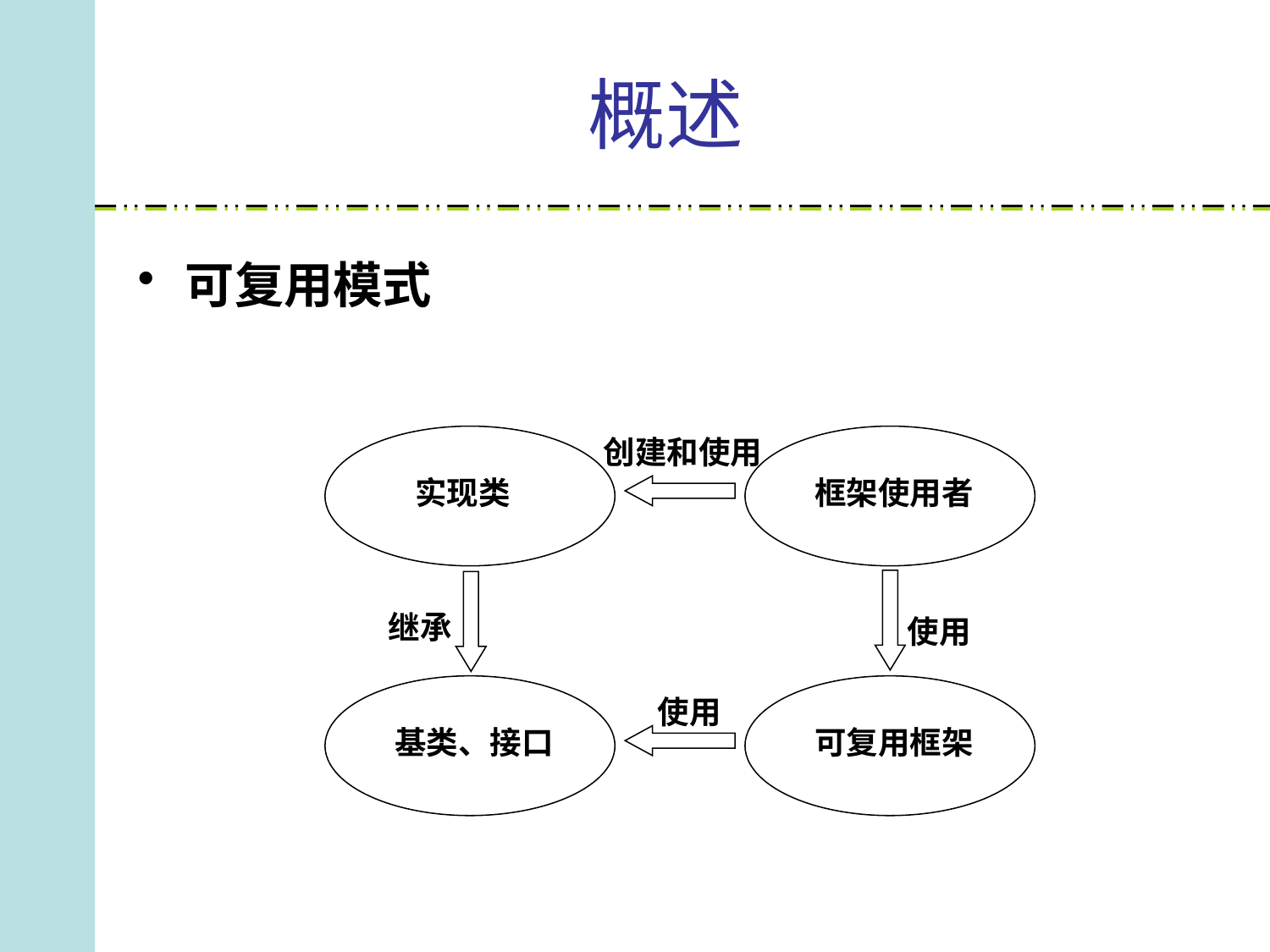

# 概述
可复用模式
创建和使用

实现类

框架使用者

继承
使用

基类、接口

可复用框架
使用